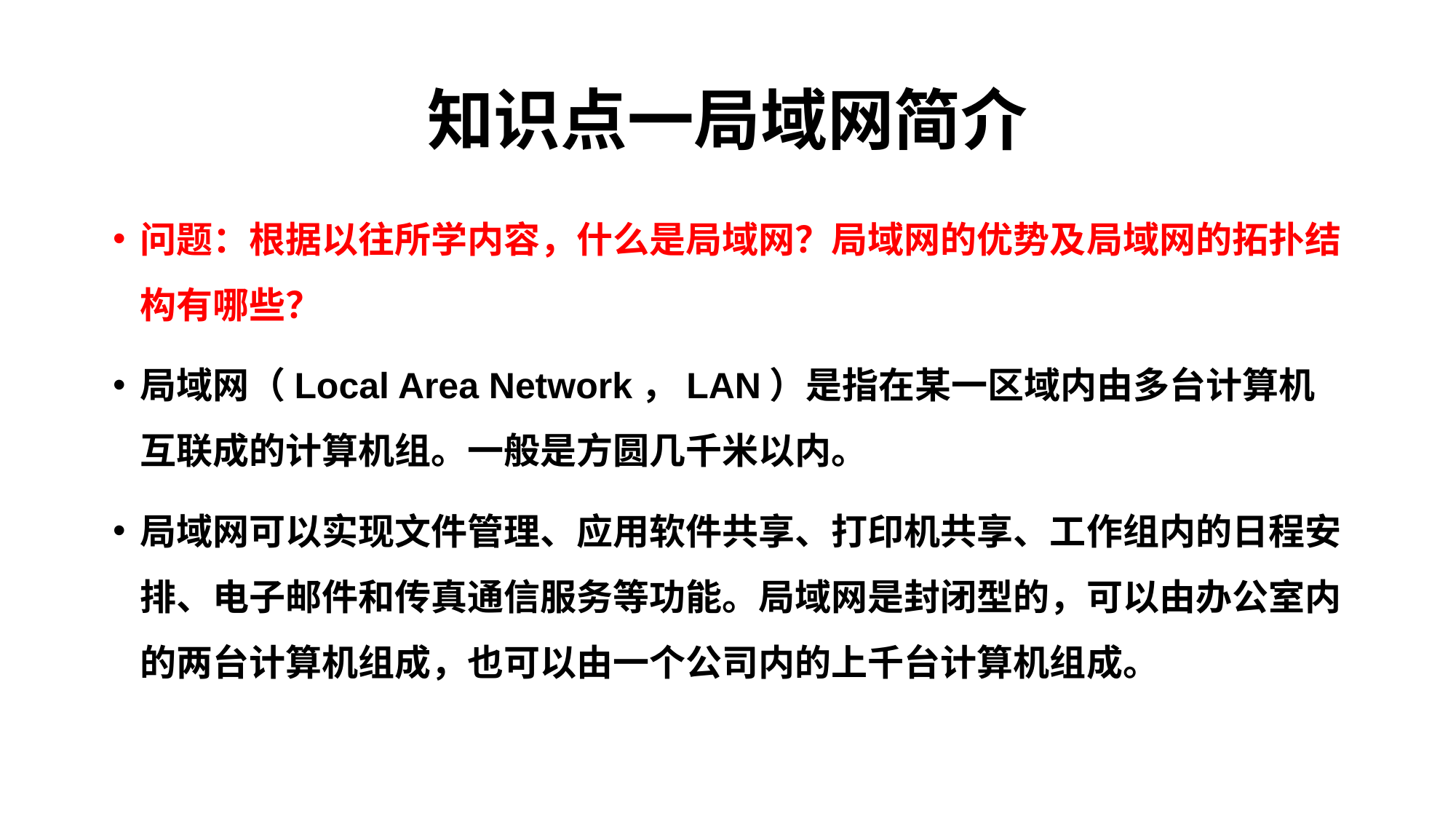

# 知识点一局域网简介
问题：根据以往所学内容，什么是局域网？局域网的优势及局域网的拓扑结构有哪些？
局域网（Local Area Network，LAN）是指在某一区域内由多台计算机互联成的计算机组。一般是方圆几千米以内。
局域网可以实现文件管理、应用软件共享、打印机共享、工作组内的日程安排、电子邮件和传真通信服务等功能。局域网是封闭型的，可以由办公室内的两台计算机组成，也可以由一个公司内的上千台计算机组成。